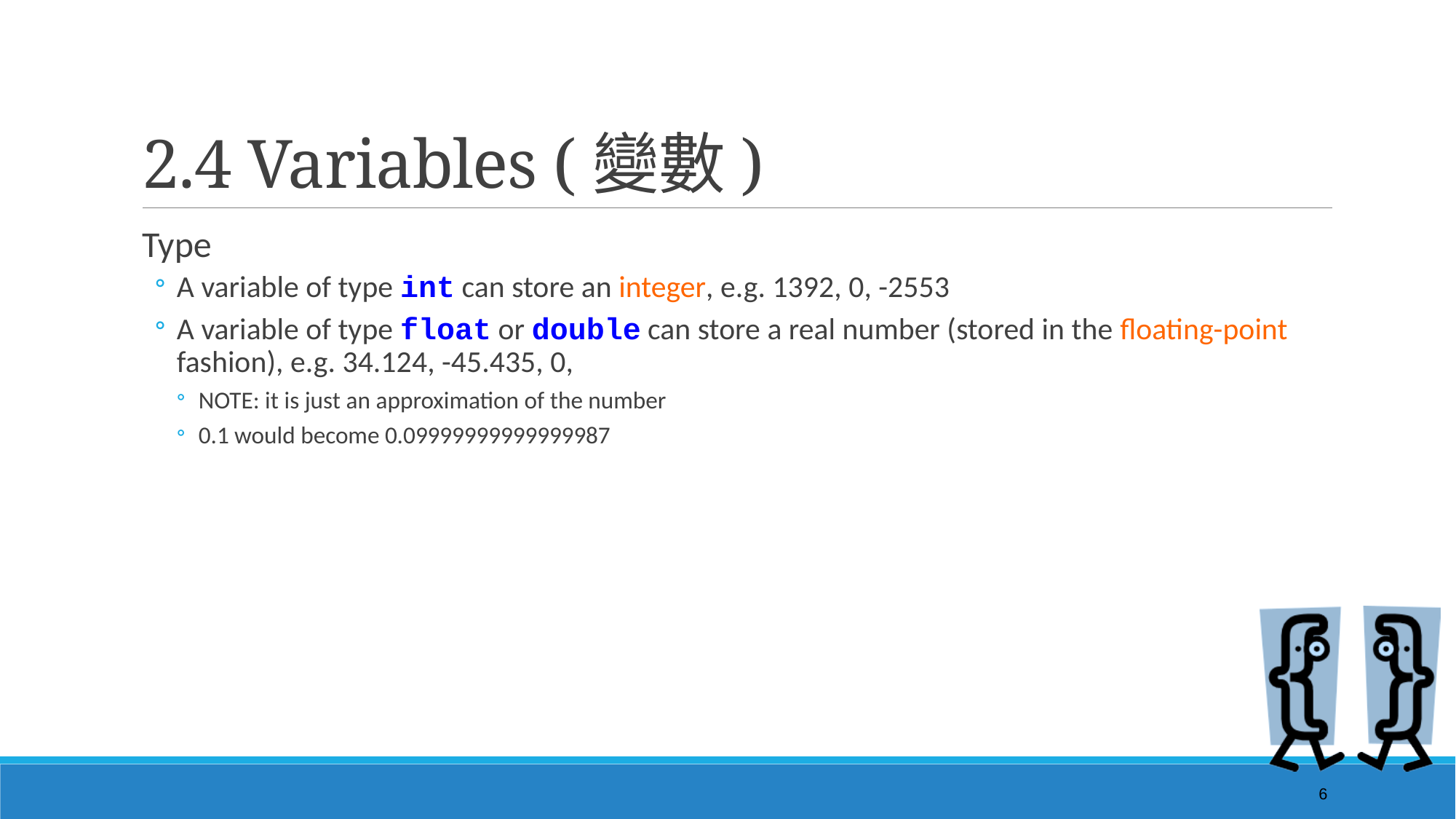

# 2.4 Variables (變數)
Type
A variable of type int can store an integer, e.g. 1392, 0, -2553
A variable of type float or double can store a real number (stored in the floating-point fashion), e.g. 34.124, -45.435, 0,
NOTE: it is just an approximation of the number
0.1 would become 0.09999999999999987

6